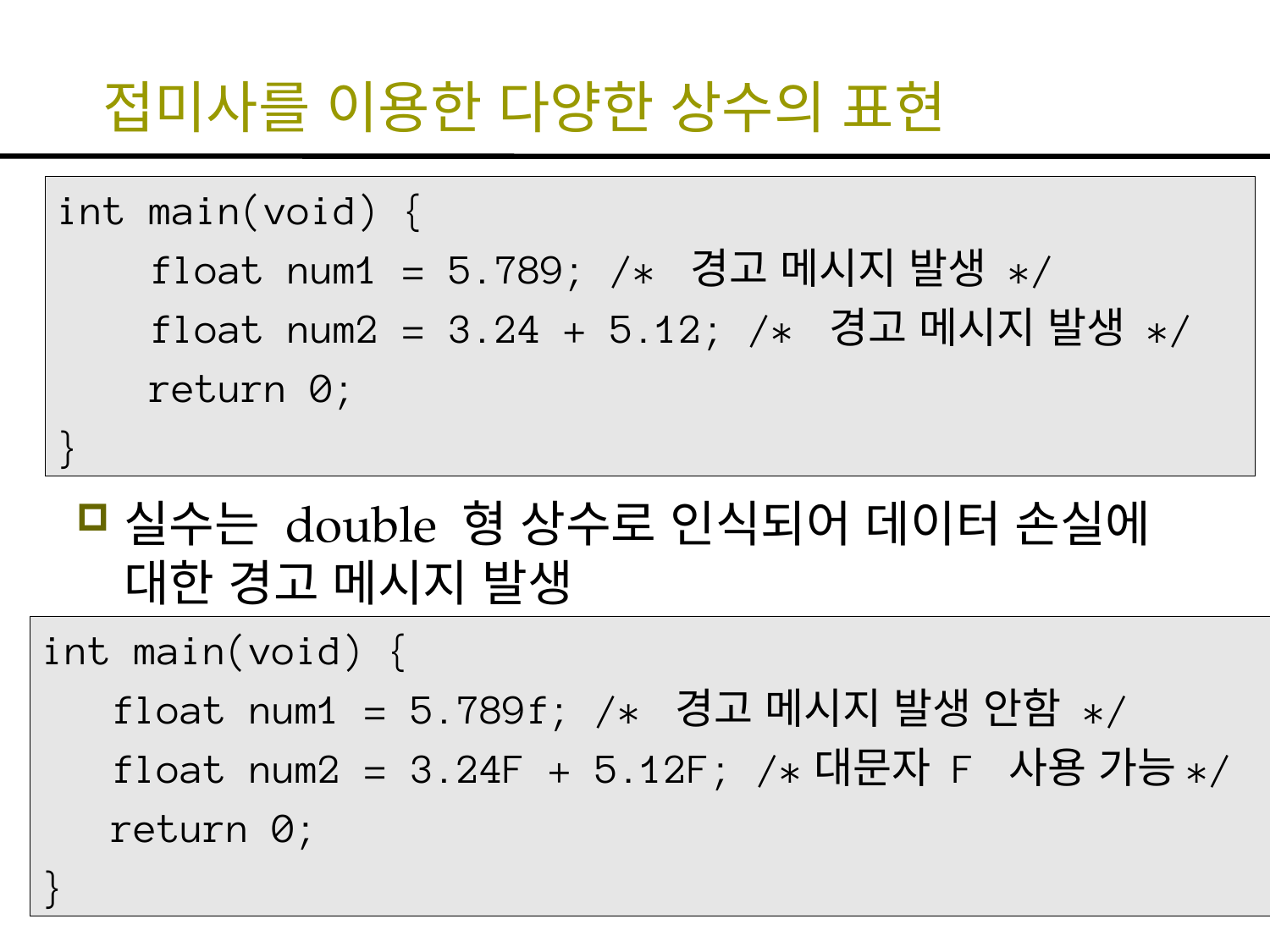

# 접미사를 이용한 다양한 상수의 표현
int main(void) {
    float num1 = 5.789; /* 경고 메시지 발생 */
    float num2 = 3.24 + 5.12; /* 경고 메시지 발생 */
    return 0;
}
실수는 double 형 상수로 인식되어 데이터 손실에 대한 경고 메시지 발생
int main(void) {
   float num1 = 5.789f; /* 경고 메시지 발생 안함 */
   float num2 = 3.24F + 5.12F; /*대문자 F 사용 가능*/
   return 0;
}